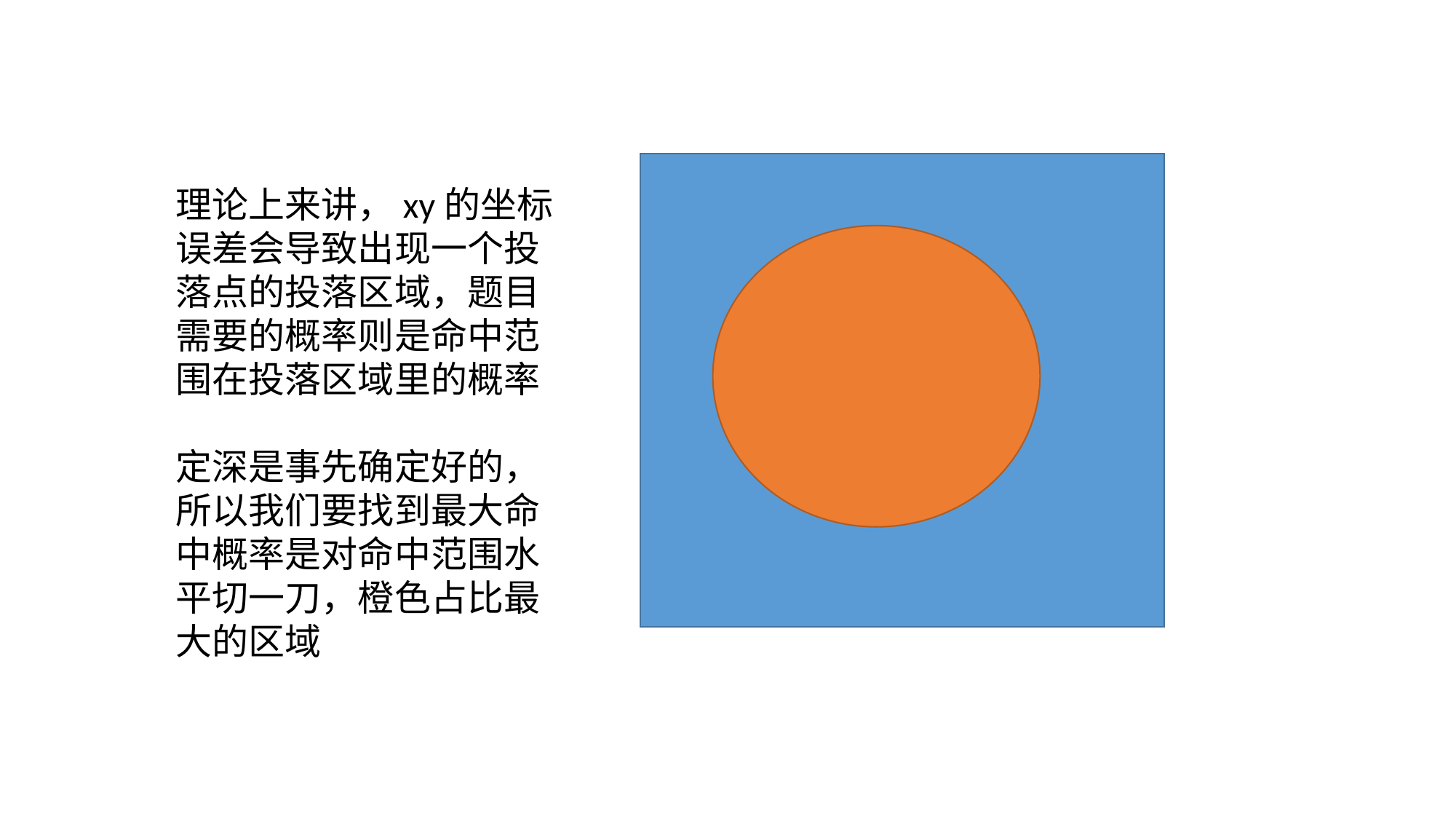

理论上来讲，xy的坐标误差会导致出现一个投落点的投落区域，题目需要的概率则是命中范围在投落区域里的概率

定深是事先确定好的，所以我们要找到最大命中概率是对命中范围水平切一刀，橙色占比最大的区域